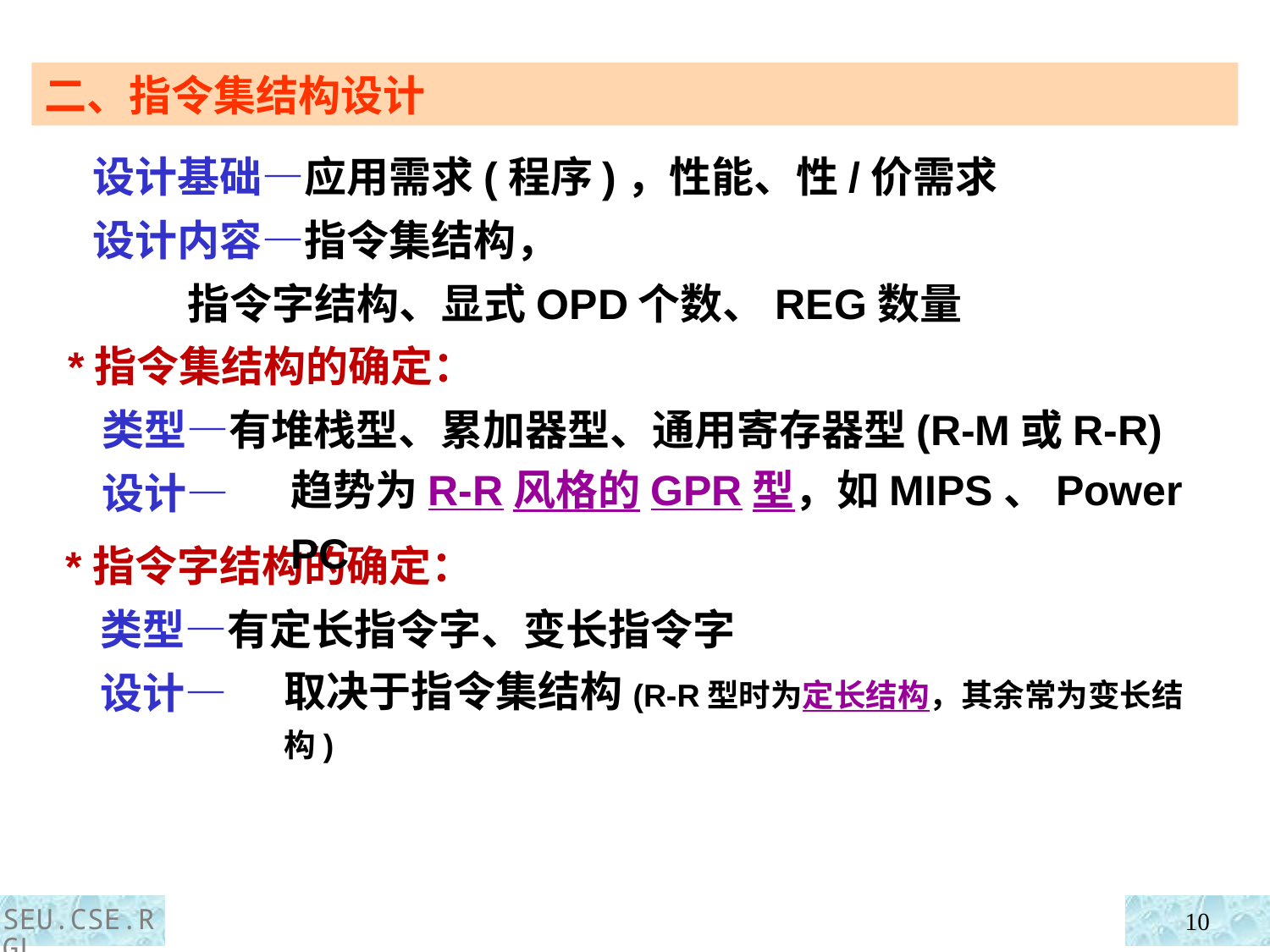

二、指令集结构设计
    设计基础—应用需求(程序)，性能、性/价需求
    设计内容—指令集结构，
              指令字结构、显式OPD个数、REG数量
  *指令集结构的确定：
     类型—有堆栈型、累加器型、通用寄存器型(R-M或R-R)
     设计—
趋势为R-R风格的GPR型，如MIPS、Power PC
  *指令字结构的确定：
     类型—有定长指令字、变长指令字
     设计—
取决于指令集结构(R-R型时为定长结构，其余常为变长结构)
SEU.CSE.RGL
10